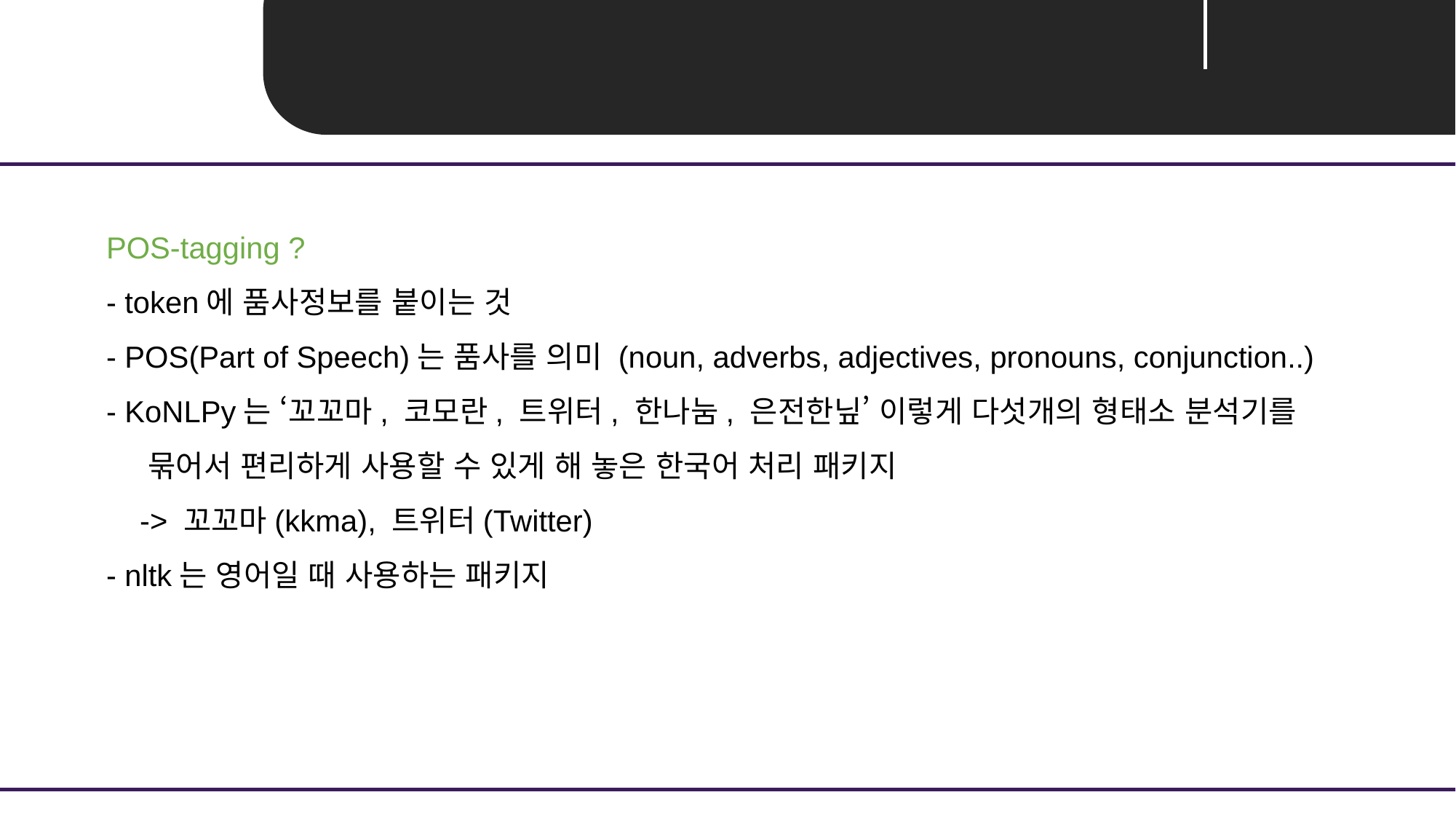

Unit  03 ㅣ  POS-tagging

POS-tagging ?
- token에 품사정보를 붙이는 것
- POS(Part of Speech)는 품사를 의미 (noun, adverbs, adjectives, pronouns, conjunction..)
- KoNLPy는 ‘꼬꼬마, 코모란, 트위터, 한나눔, 은전한닢’ 이렇게 다섯개의 형태소 분석기를
    묶어서 편리하게 사용할 수 있게 해 놓은 한국어 처리 패키지
    -> 꼬꼬마(kkma), 트위터(Twitter)
- nltk는 영어일 때 사용하는 패키지